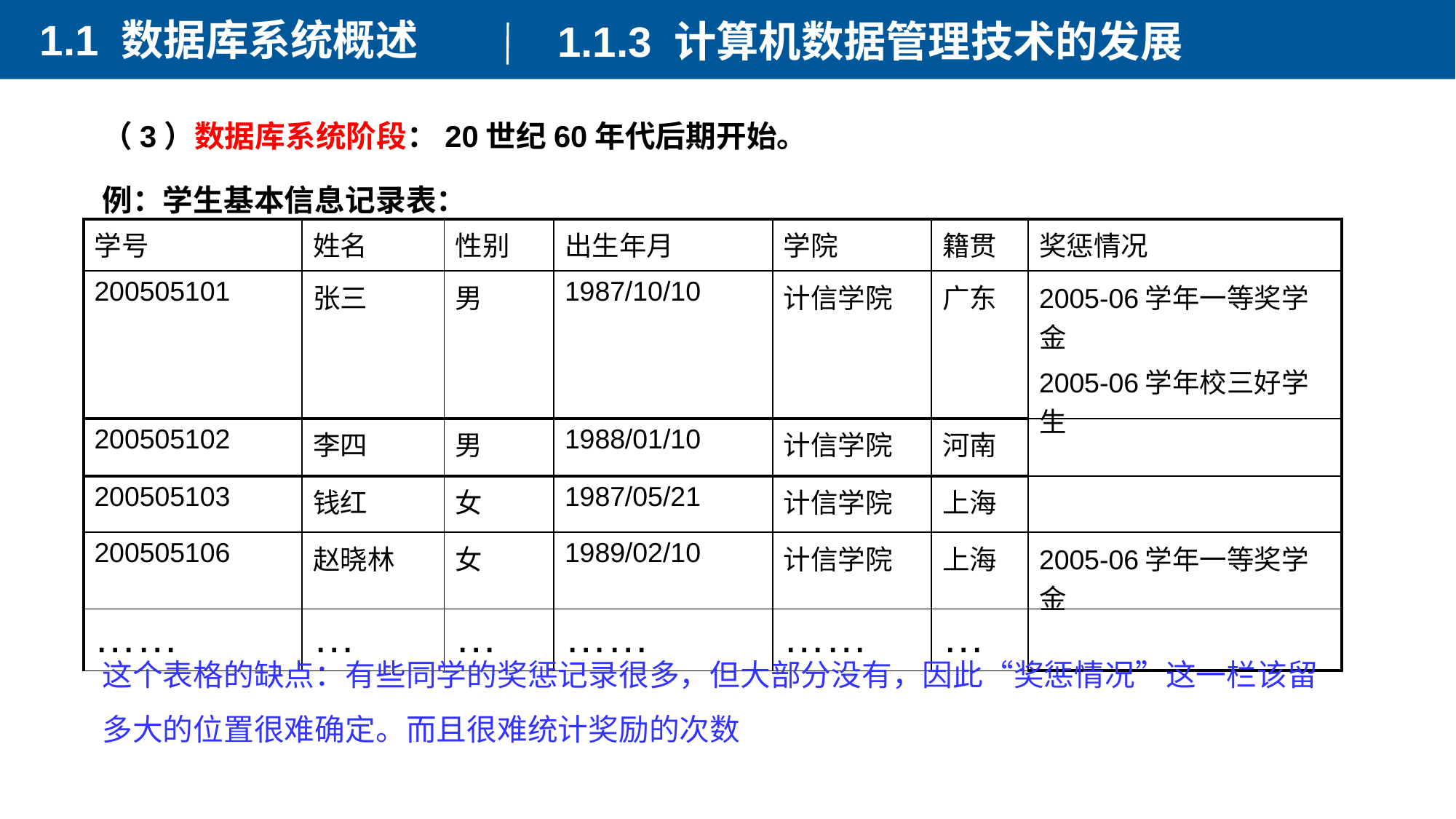

1.1 数据库系统概述
1.1.3 计算机数据管理技术的发展
（3）数据库系统阶段：20世纪60年代后期开始。
例：学生基本信息记录表：
| 学号 | 姓名 | 性别 | 出生年月 | 学院 | 籍贯 | 奖惩情况 |
| --- | --- | --- | --- | --- | --- | --- |
| 200505101 | 张三 | 男 | 1987/10/10 | 计信学院 | 广东 | 2005-06学年一等奖学金 2005-06学年校三好学生 |
| 200505102 | 李四 | 男 | 1988/01/10 | 计信学院 | 河南 |  |
| 200505103 | 钱红 | 女 | 1987/05/21 | 计信学院 | 上海 |  |
| 200505106 | 赵晓林 | 女 | 1989/02/10 | 计信学院 | 上海 | 2005-06学年一等奖学金 |
| …… | … | … | …… | …… | … |  |
这个表格的缺点：有些同学的奖惩记录很多，但大部分没有，因此“奖惩情况”这一栏该留多大的位置很难确定。而且很难统计奖励的次数